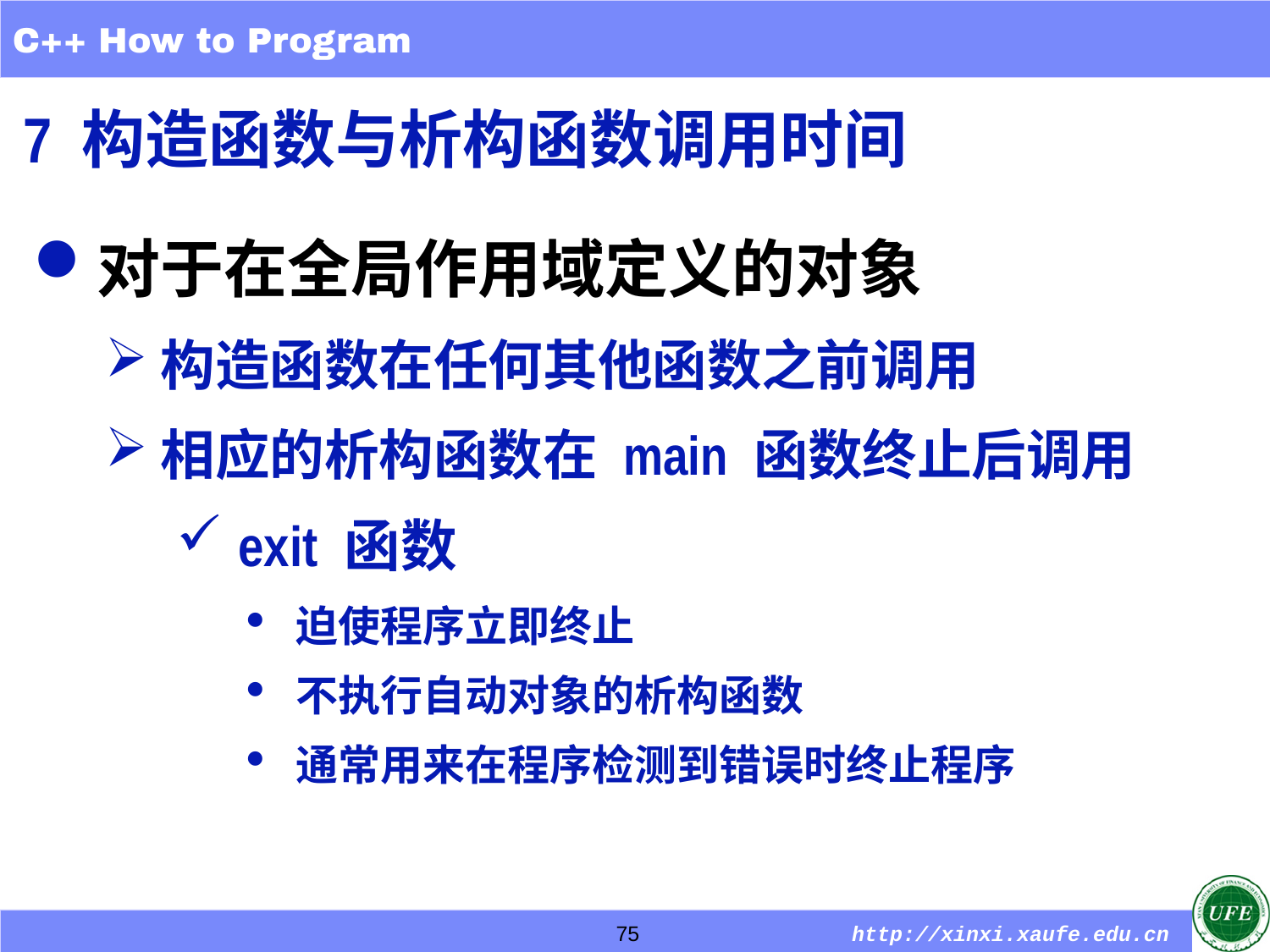

7 构造函数与析构函数调用时间
对于在全局作用域定义的对象
构造函数在任何其他函数之前调用
相应的析构函数在 main 函数终止后调用
 exit 函数
迫使程序立即终止
不执行自动对象的析构函数
通常用来在程序检测到错误时终止程序
75